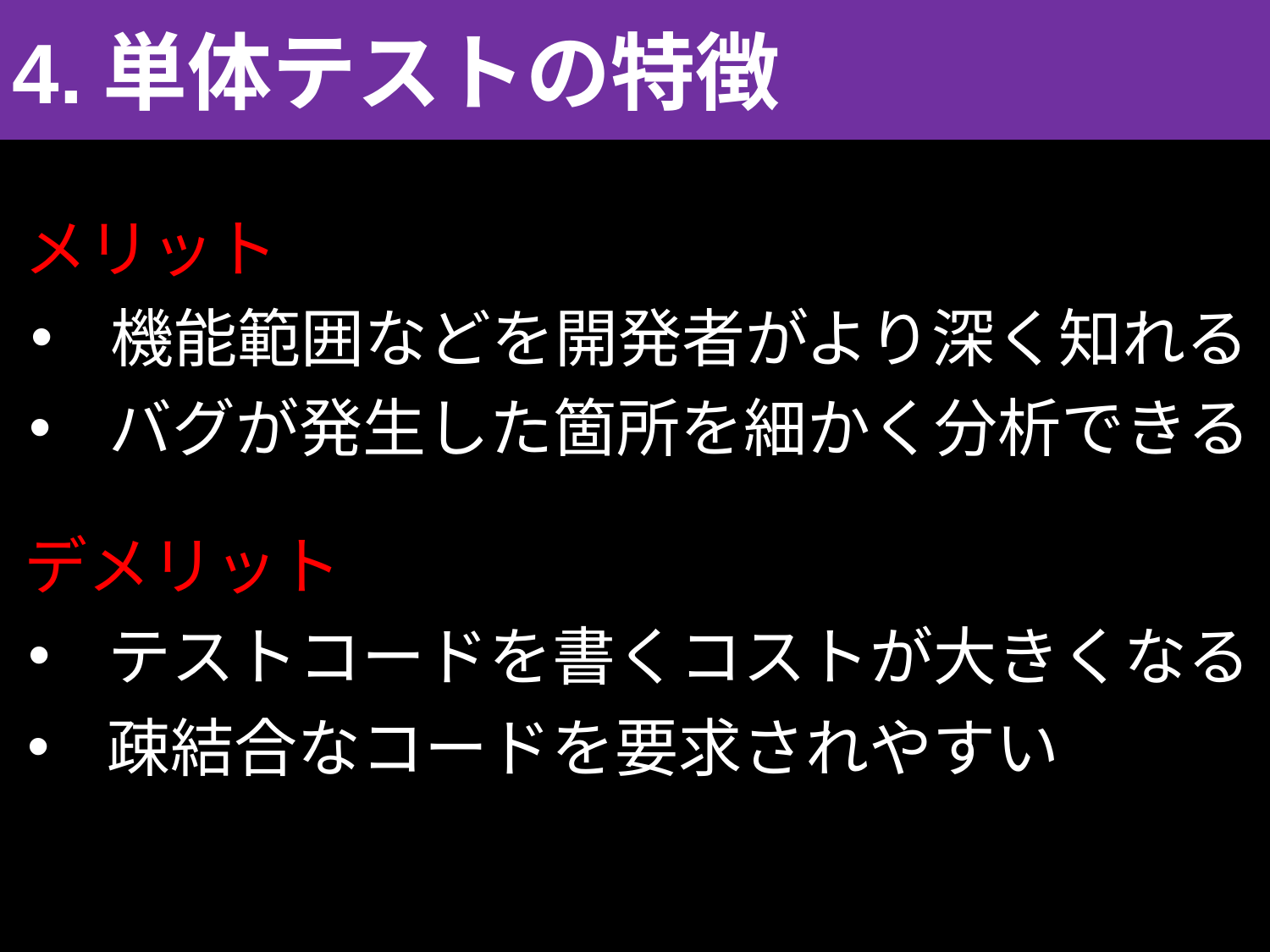

4.単体テストの特徴
メリット
機能範囲などを開発者がより深く知れる
バグが発生した箇所を細かく分析できる
デメリット
テストコードを書くコストが大きくなる
疎結合なコードを要求されやすい